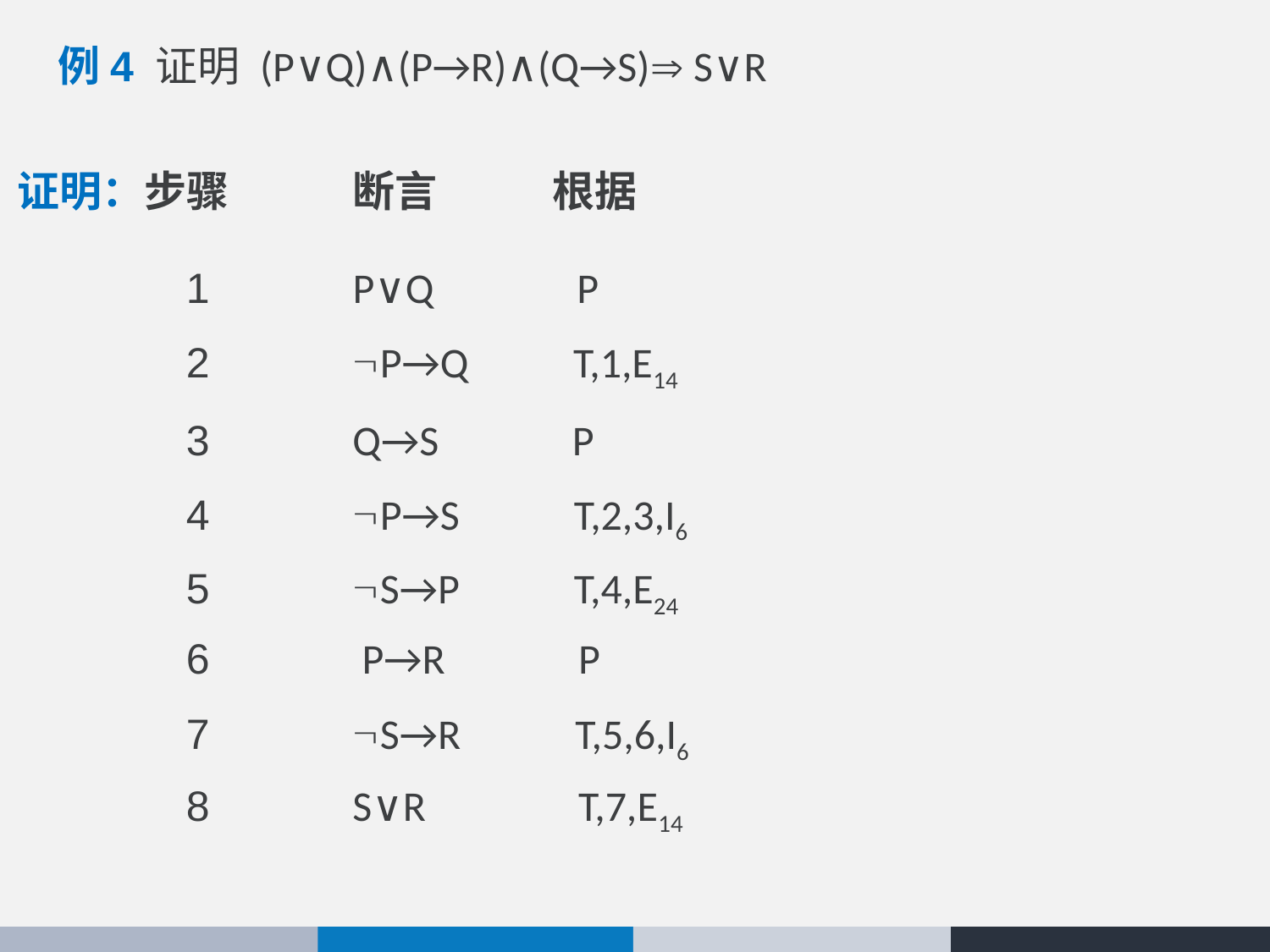

例4 证明 (P∨Q)∧(P→R)∧(Q→S)⇒ S∨R
证明：步骤             断言            根据
1               P∨Q               P
2               ¬P→Q           T,1,E14
3               Q→S              P
4               ¬P→S            T,2,3,I6
5               ¬S→P            T,4,E24
6                P→R              P
7               ¬S→R            T,5,6,I6
8               S∨R                T,7,E14